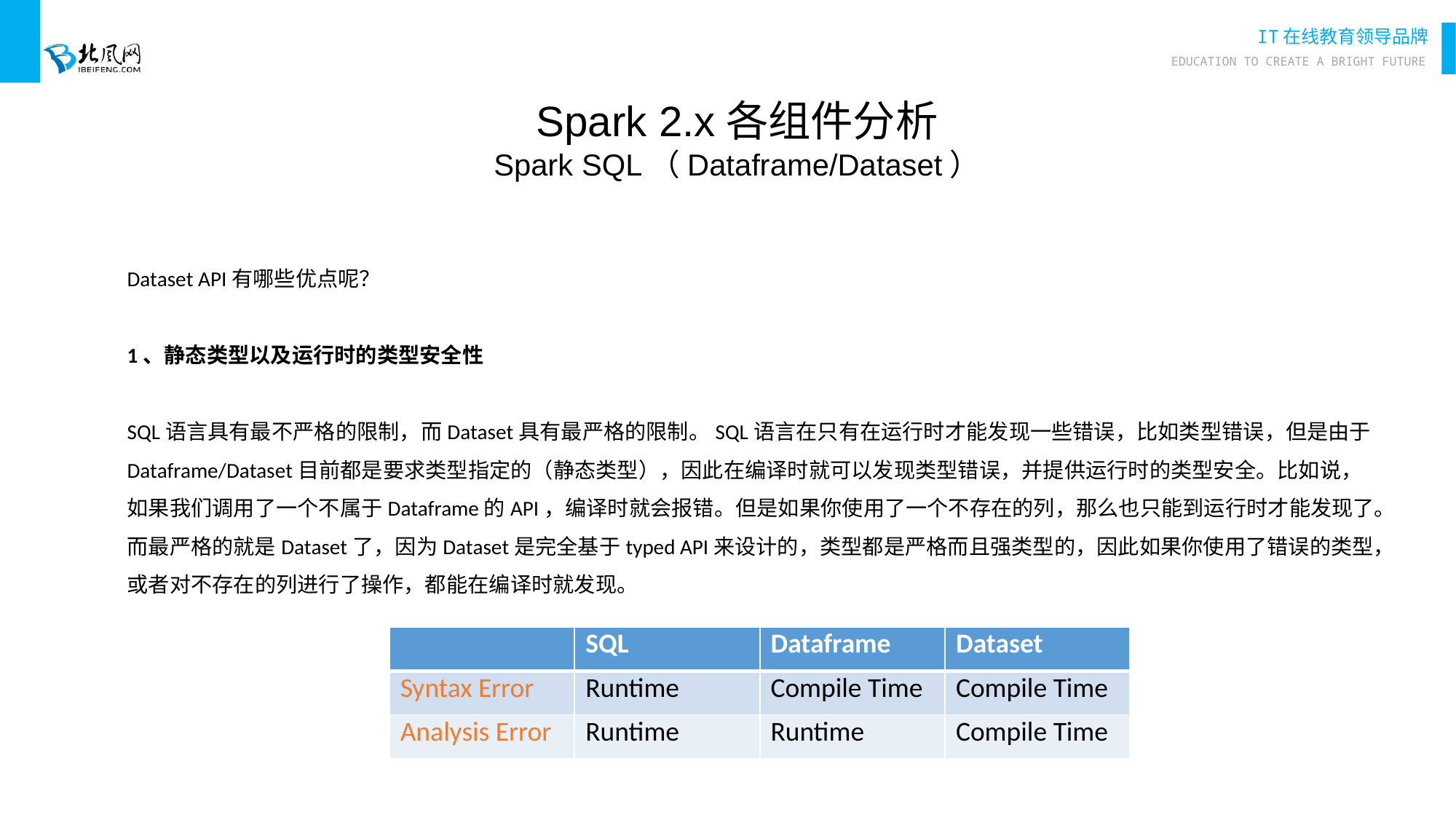

Spark 2.x各组件分析
Spark SQL（Dataframe/Dataset）
Dataset API有哪些优点呢？

1、静态类型以及运行时的类型安全性

SQL语言具有最不严格的限制，而Dataset具有最严格的限制。SQL语言在只有在运行时才能发现一些错误，比如类型错误，但是由于Dataframe/Dataset目前都是要求类型指定的（静态类型），因此在编译时就可以发现类型错误，并提供运行时的类型安全。比如说，如果我们调用了一个不属于Dataframe的API，编译时就会报错。但是如果你使用了一个不存在的列，那么也只能到运行时才能发现了。而最严格的就是Dataset了，因为Dataset是完全基于typed API来设计的，类型都是严格而且强类型的，因此如果你使用了错误的类型，或者对不存在的列进行了操作，都能在编译时就发现。

|  | SQL | Dataframe | Dataset |
| --- | --- | --- | --- |
| Syntax Error | Runtime | Compile Time | Compile Time |
| Analysis Error | Runtime | Runtime | Compile Time |